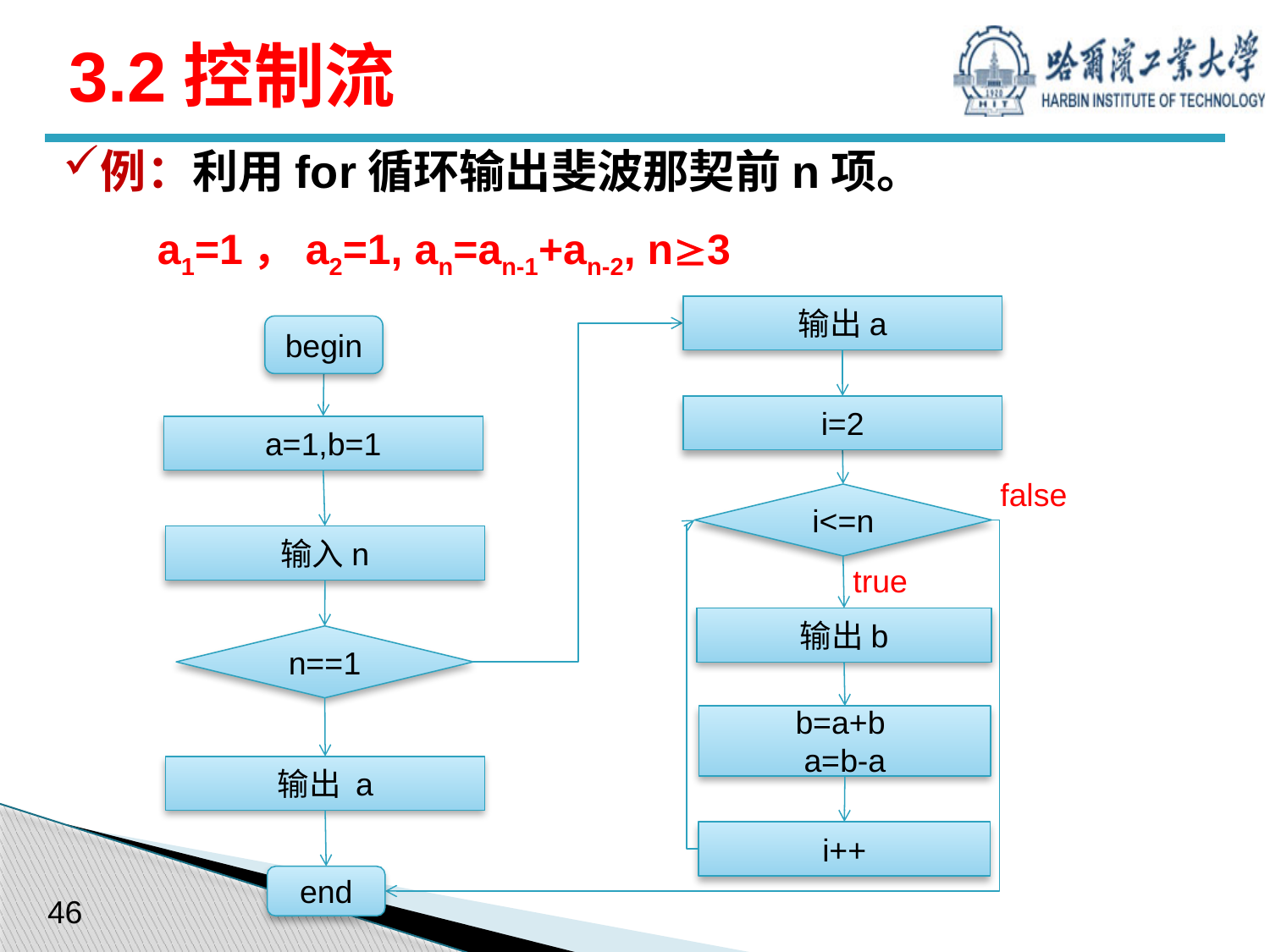

# 3.2控制流
例：利用for循环输出斐波那契前n项。
a1=1，a2=1, an=an-1+an-2, n≥3
输出a
begin
i=2
a=1,b=1
false
i<=n
输入n
true
输出b
n==1
b=a+b
a=b-a
输出 a
i++
end